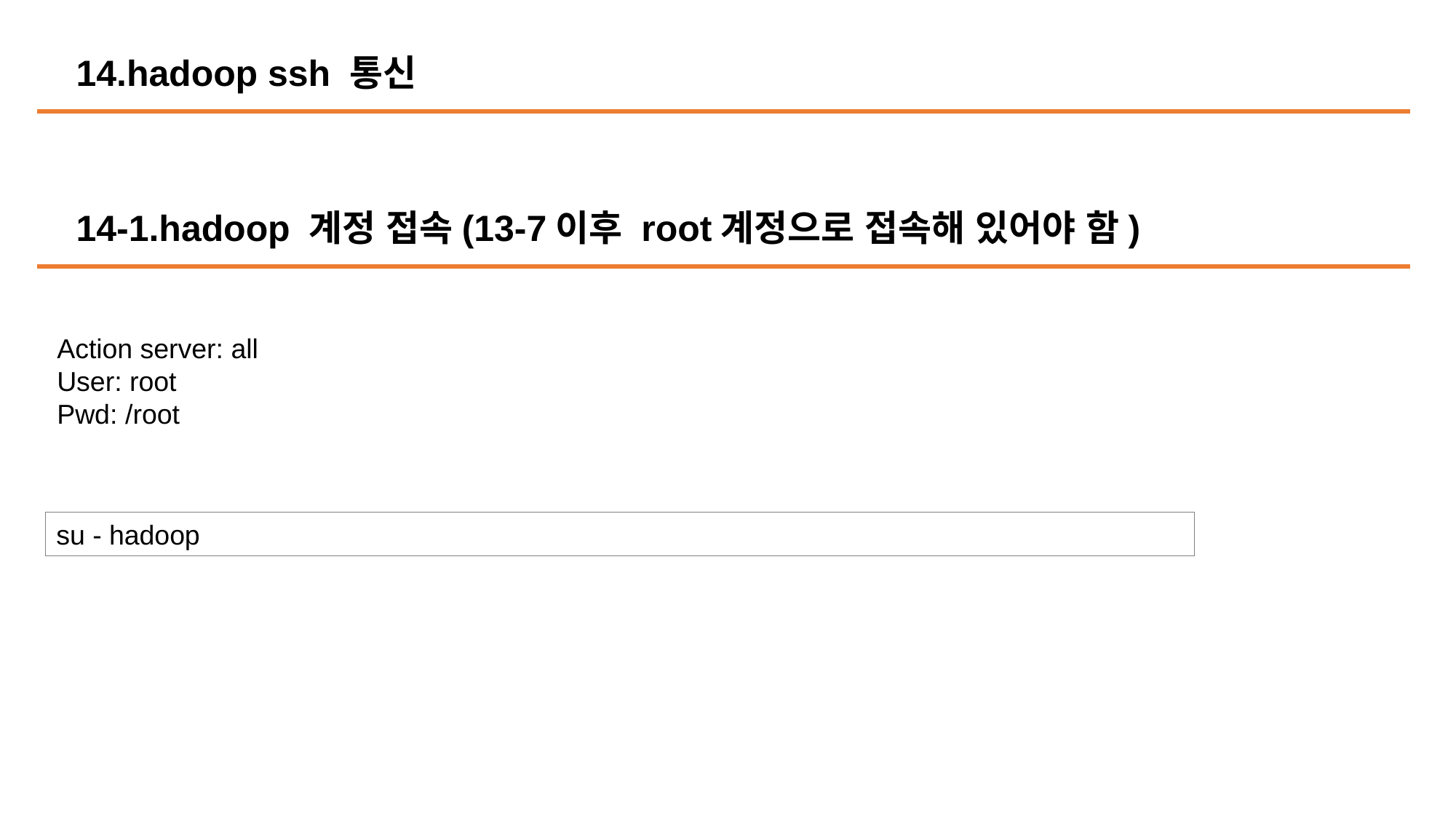

14.hadoop ssh 통신
14-1.hadoop 계정 접속(13-7이후 root계정으로 접속해 있어야 함)
Action server: all
User: root
Pwd: /root
su - hadoop